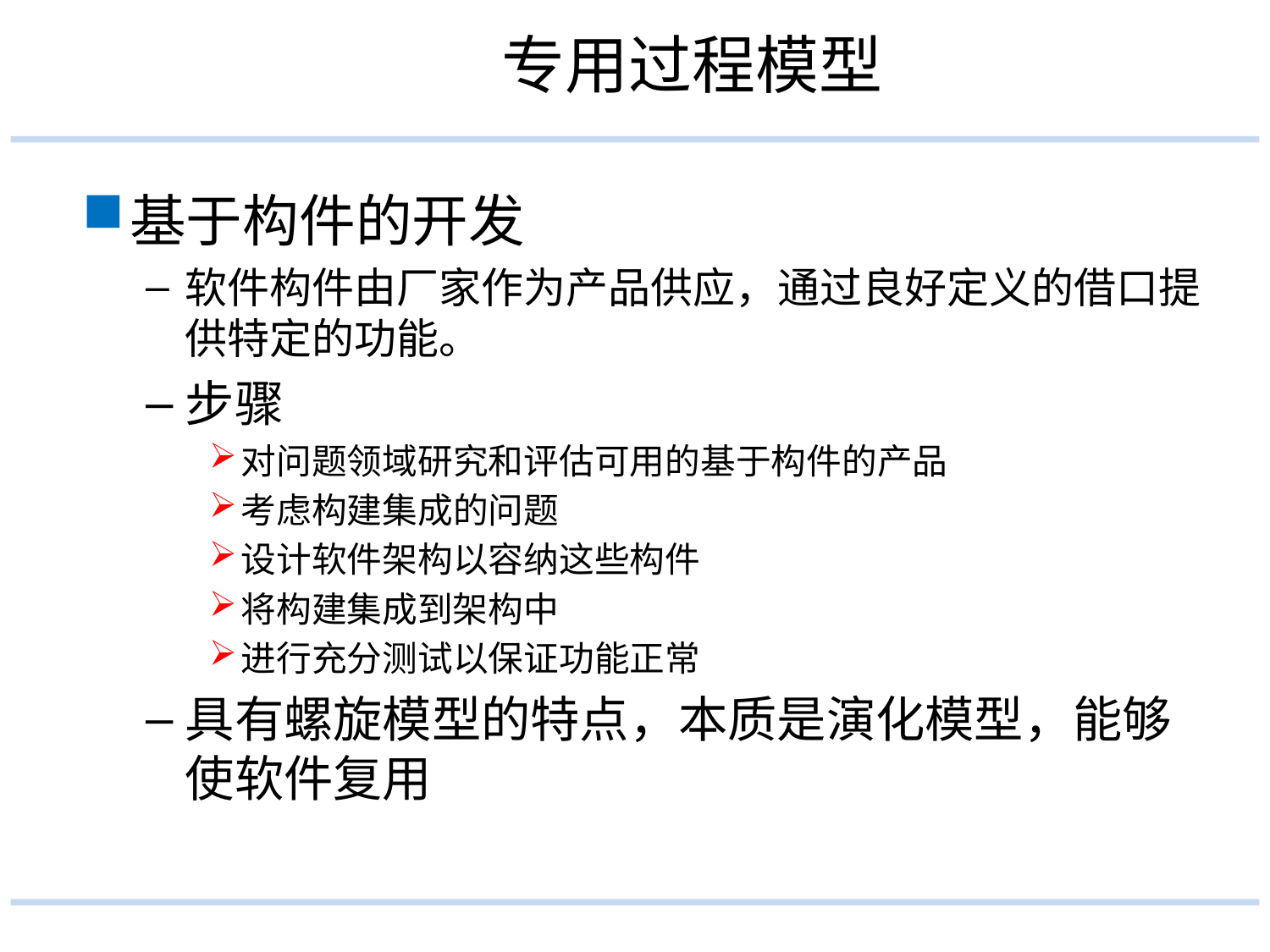

# 专用过程模型
基于构件的开发
软件构件由厂家作为产品供应，通过良好定义的借口提供特定的功能。
步骤
对问题领域研究和评估可用的基于构件的产品
考虑构建集成的问题
设计软件架构以容纳这些构件
将构建集成到架构中
进行充分测试以保证功能正常
具有螺旋模型的特点，本质是演化模型，能够使软件复用
38